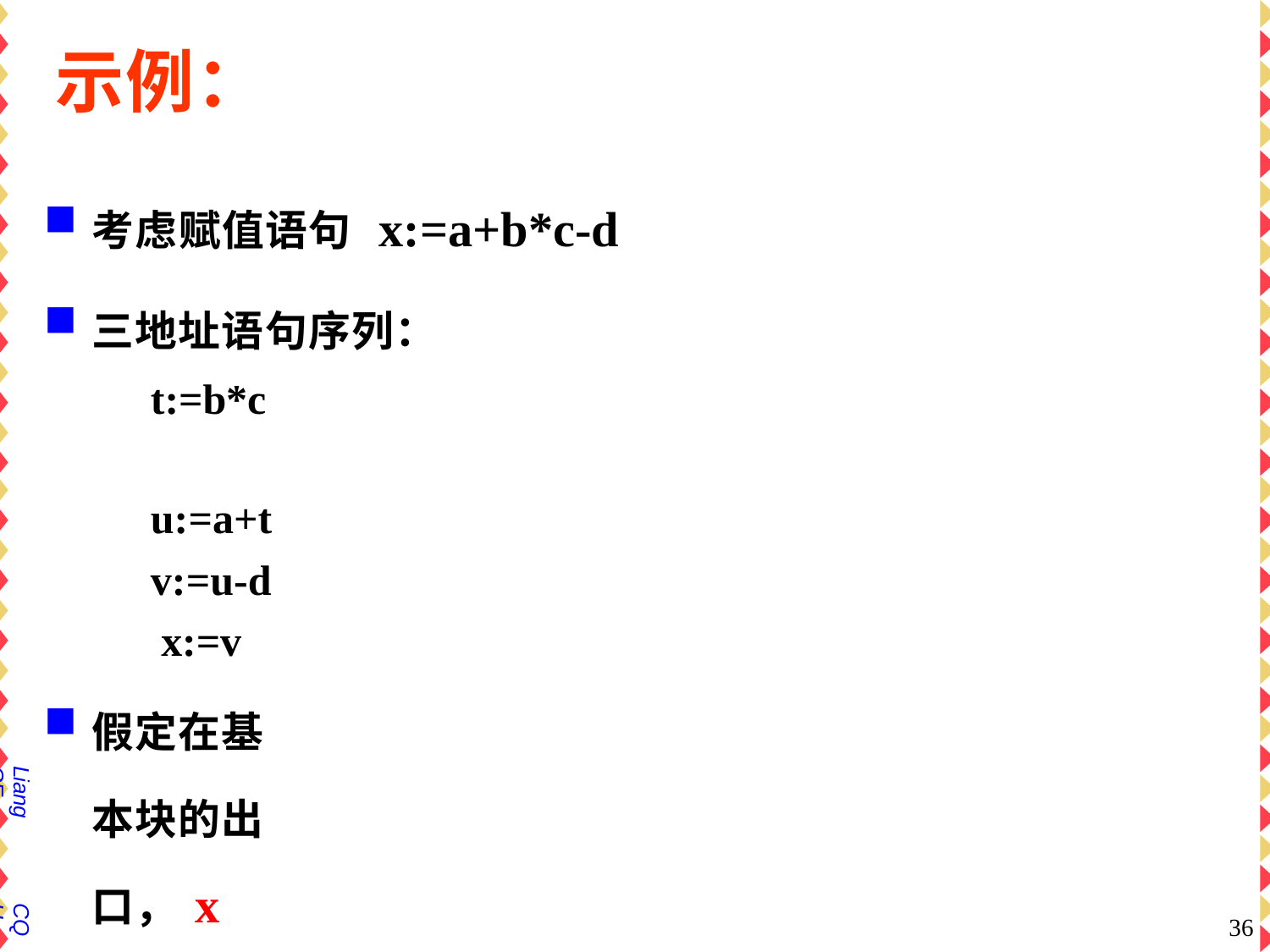

# 示例：
考虑赋值语句 x:=a+b*c-d
三地址语句序列：
t:=b*c  u:=a+t
v:=u-d  x:=v
假定在基本块的出口，x是活跃的
有两个寄存器R0和R1
Liang GE
CQU
36